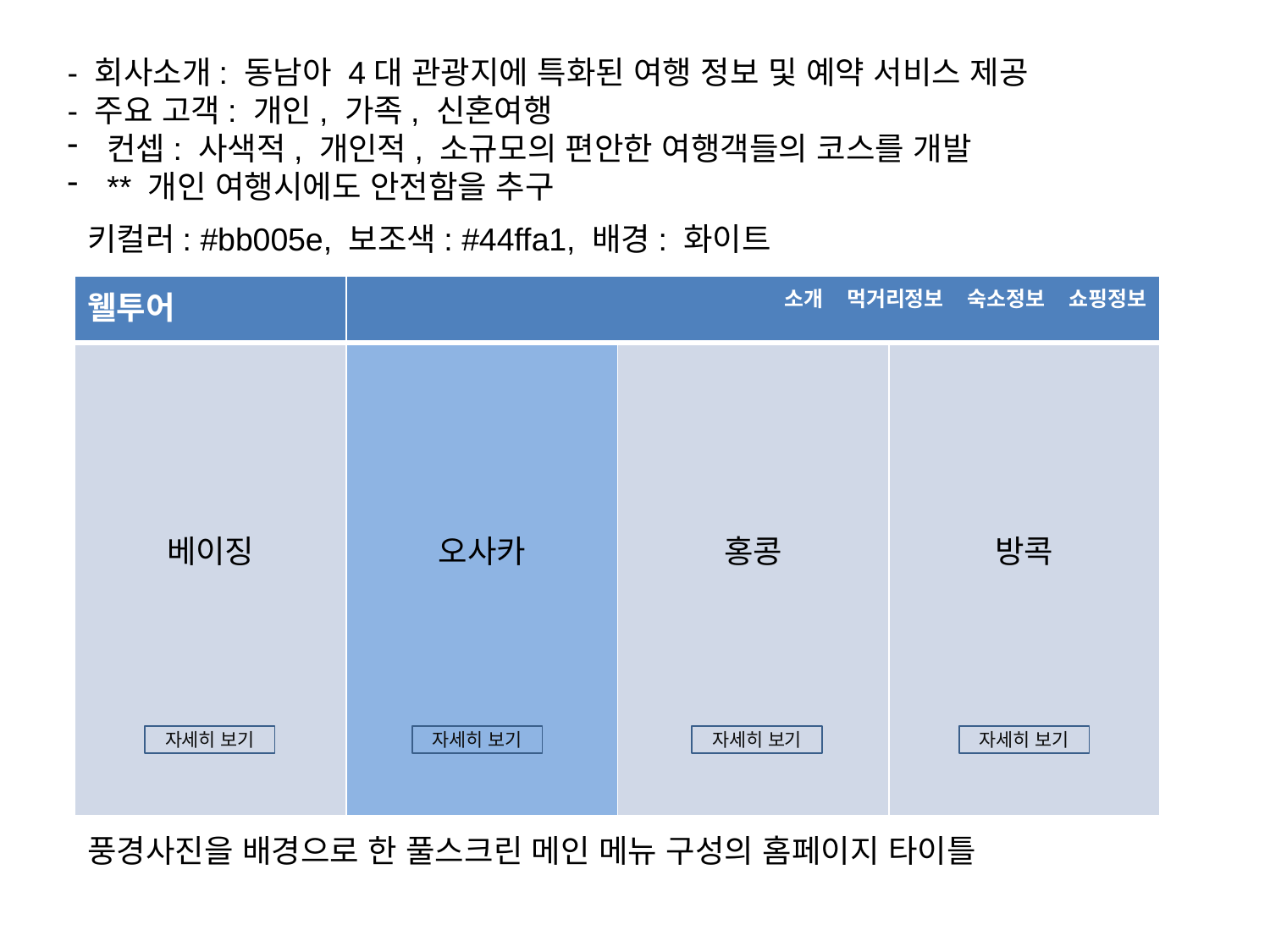

- 회사소개: 동남아 4대 관광지에 특화된 여행 정보 및 예약 서비스 제공
- 주요 고객: 개인, 가족, 신혼여행
컨셉: 사색적, 개인적, 소규모의 편안한 여행객들의 코스를 개발
** 개인 여행시에도 안전함을 추구
키컬러: #bb005e, 보조색: #44ffa1, 배경: 화이트
| 웰투어 | 소개 먹거리정보 숙소정보 쇼핑정보 |  |  |
| --- | --- | --- | --- |
| 베이징 | 오사카 | 홍콩 | 방콕 |
자세히 보기
자세히 보기
자세히 보기
자세히 보기
풍경사진을 배경으로 한 풀스크린 메인 메뉴 구성의 홈페이지 타이틀